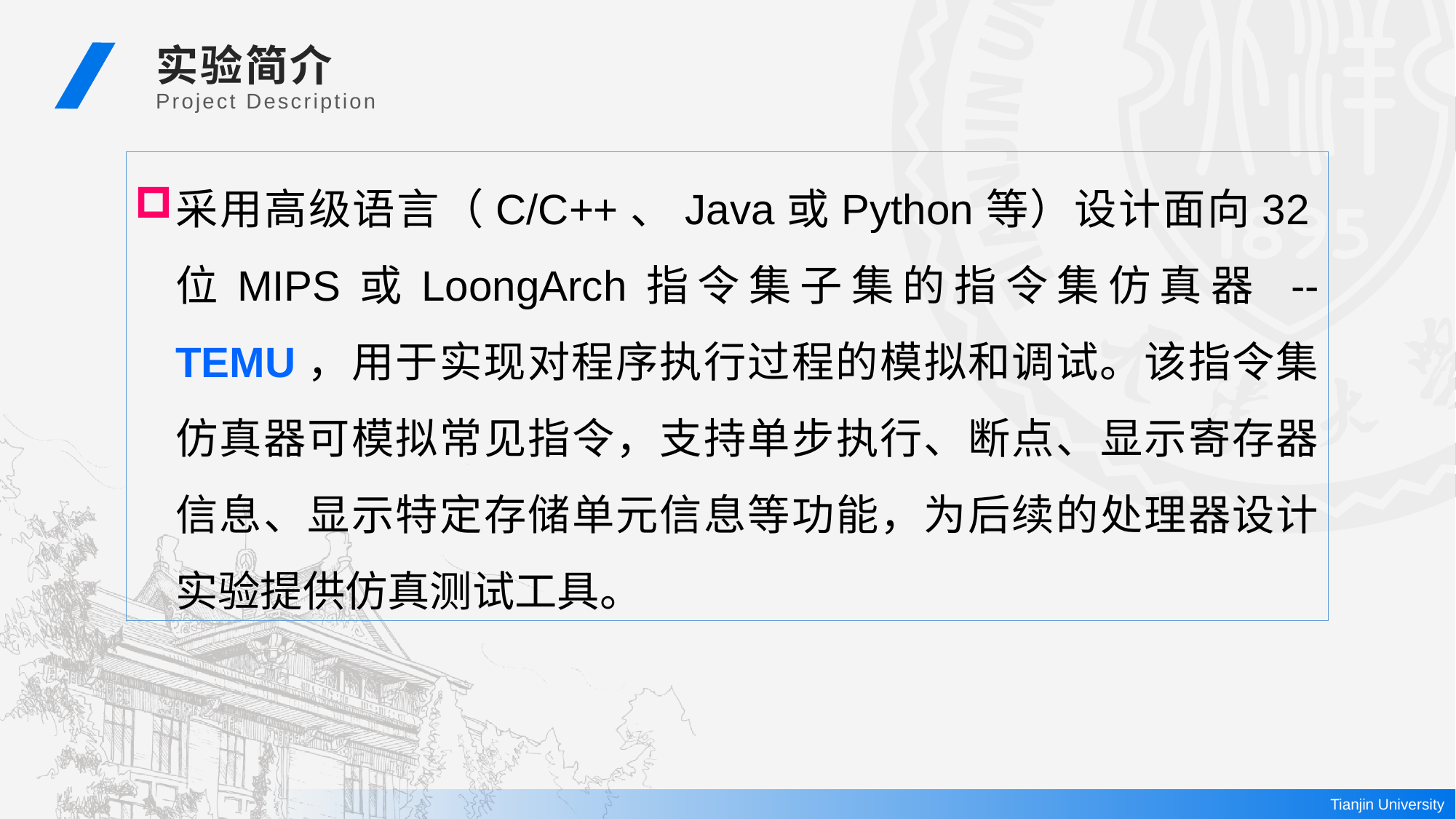

实验简介
   Project Description
采用高级语言（C/C++、Java或Python等）设计面向32位MIPS或LoongArch指令集子集的指令集仿真器 -- TEMU，用于实现对程序执行过程的模拟和调试。该指令集仿真器可模拟常见指令，支持单步执行、断点、显示寄存器信息、显示特定存储单元信息等功能，为后续的处理器设计实验提供仿真测试工具。